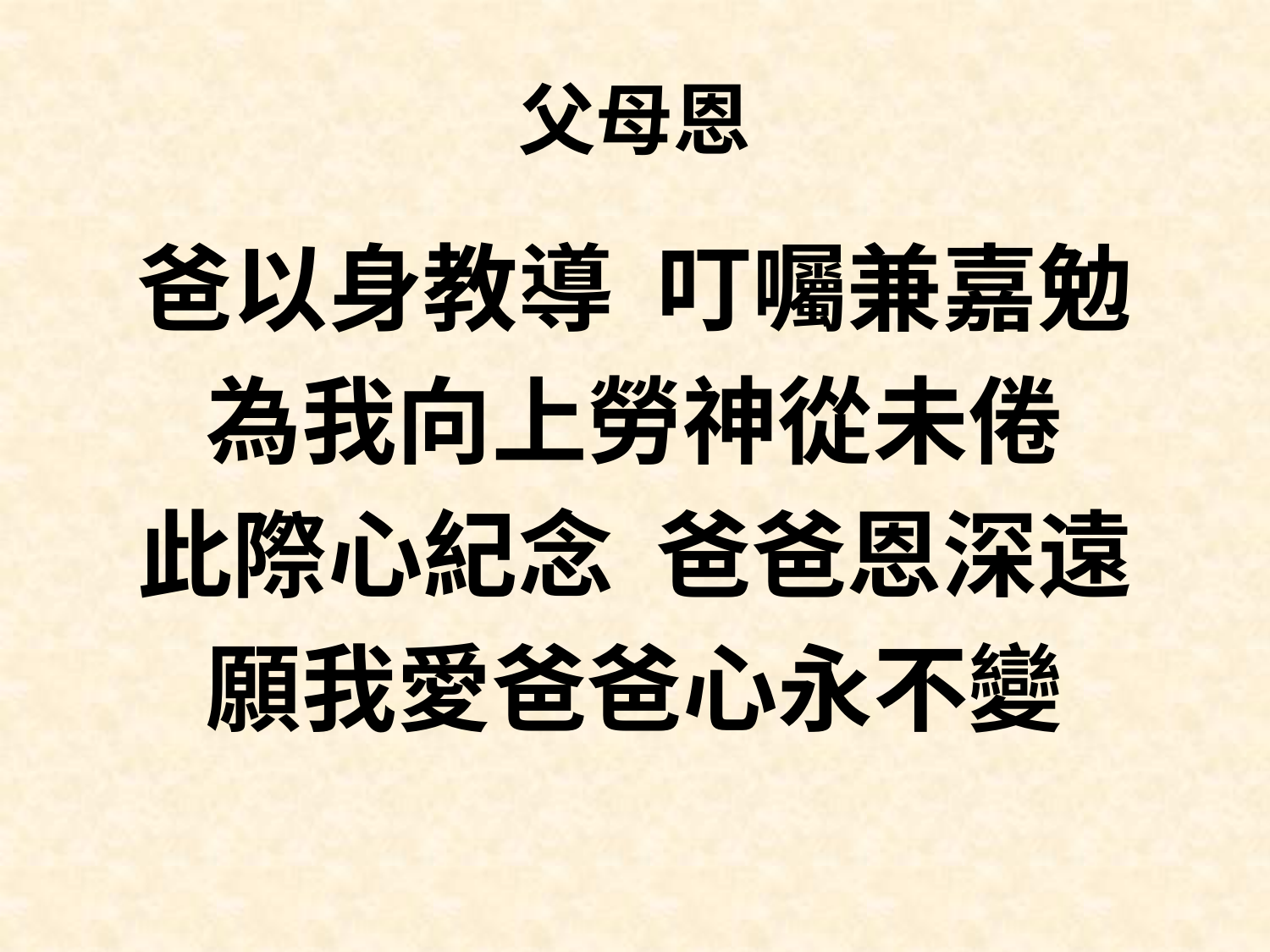

# 父母恩
爸以身教導  叮囑兼嘉勉
為我向上勞神從未倦
此際心紀念  爸爸恩深遠
願我愛爸爸心永不變